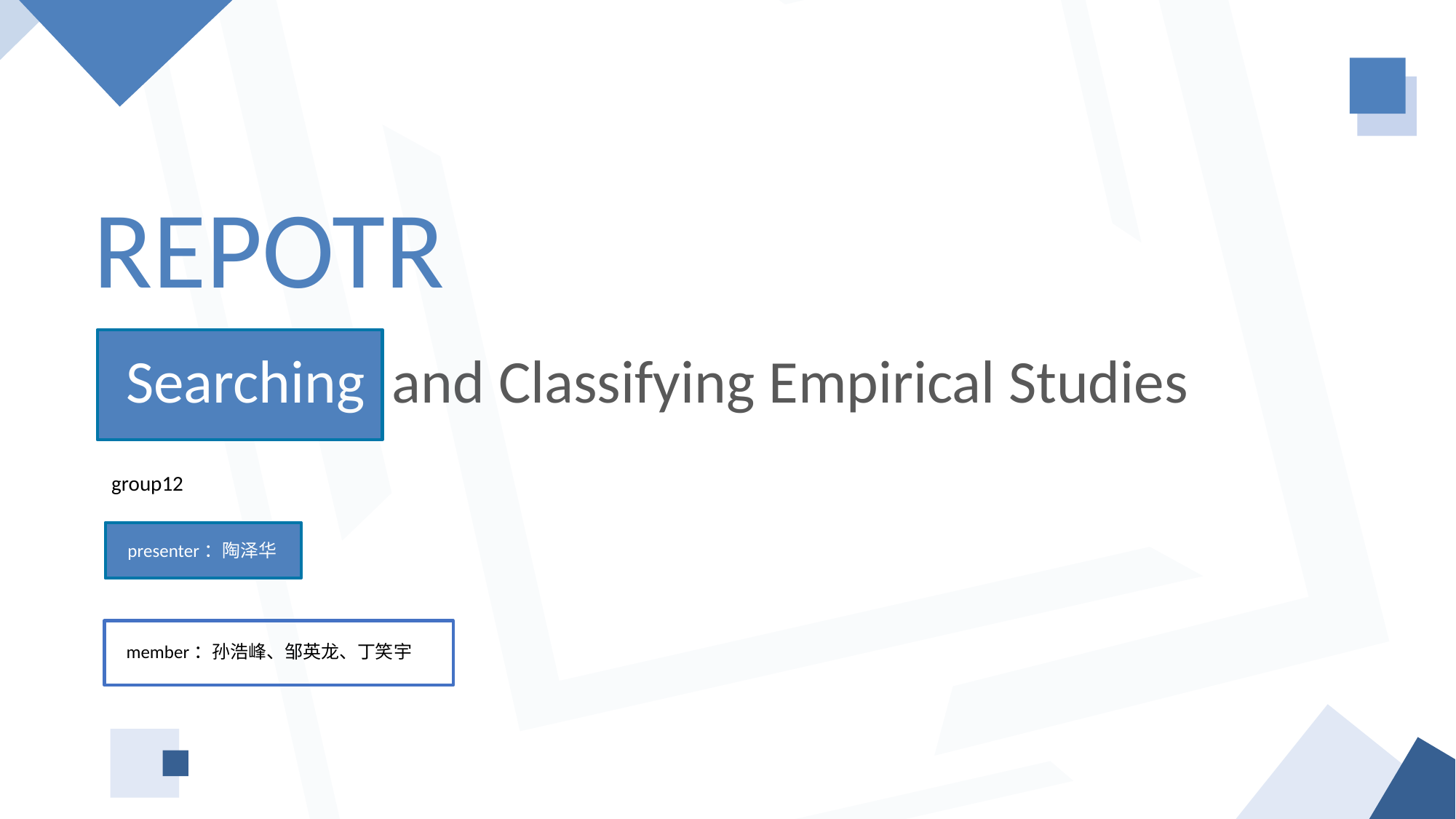

REPOTR

Searching  and Classifying Empirical Studies
group12

presenter：陶泽华

member：孙浩峰、邹英龙、丁笑宇